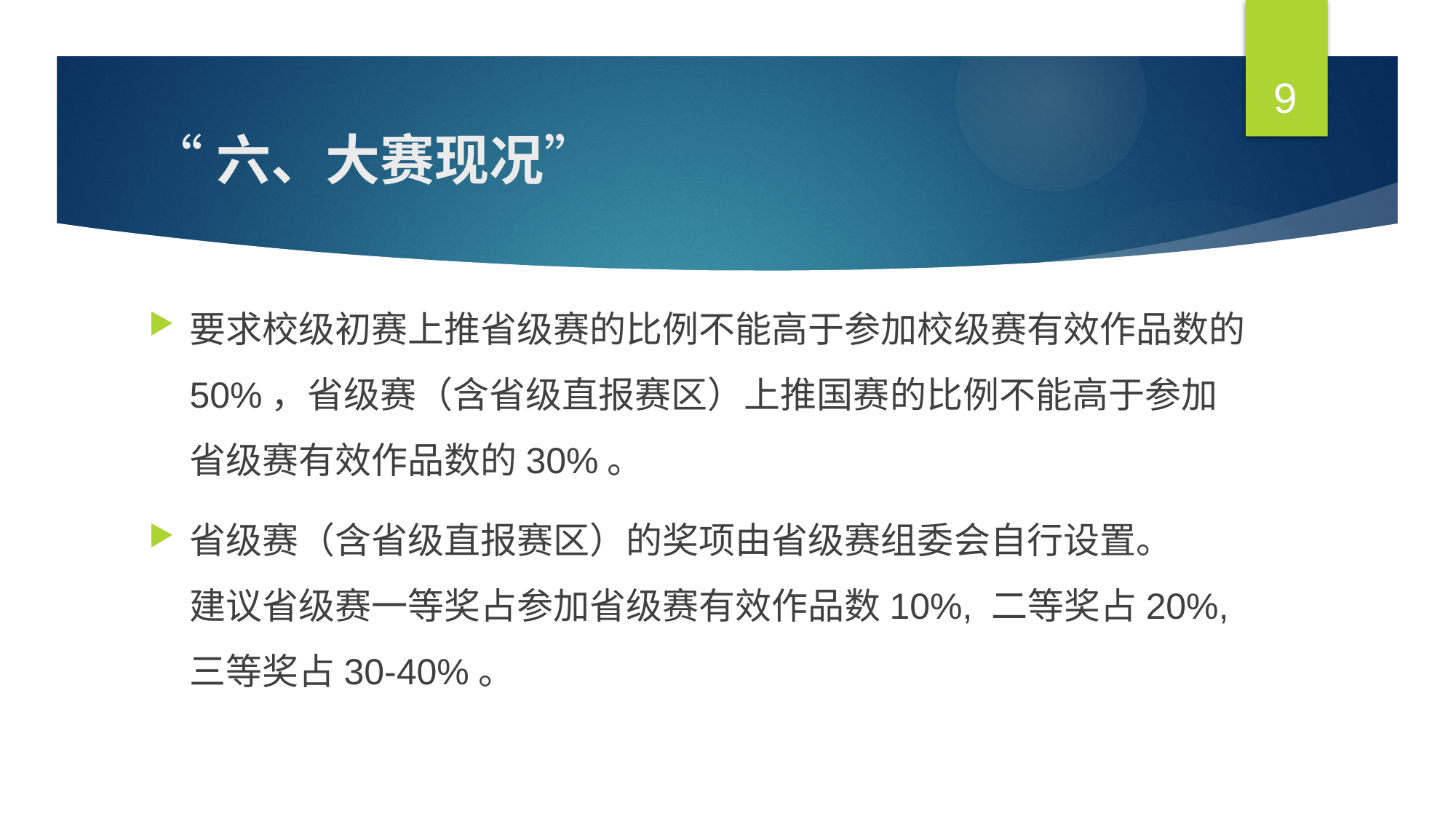

9
# “六、大赛现况”
要求校级初赛上推省级赛的比例不能高于参加校级赛有效作品数的50%，省级赛（含省级直报赛区）上推国赛的比例不能高于参加省级赛有效作品数的30%。
省级赛（含省级直报赛区）的奖项由省级赛组委会自行设置。
建议省级赛一等奖占参加省级赛有效作品数10%, 二等奖占20%, 三等奖占30-40%。